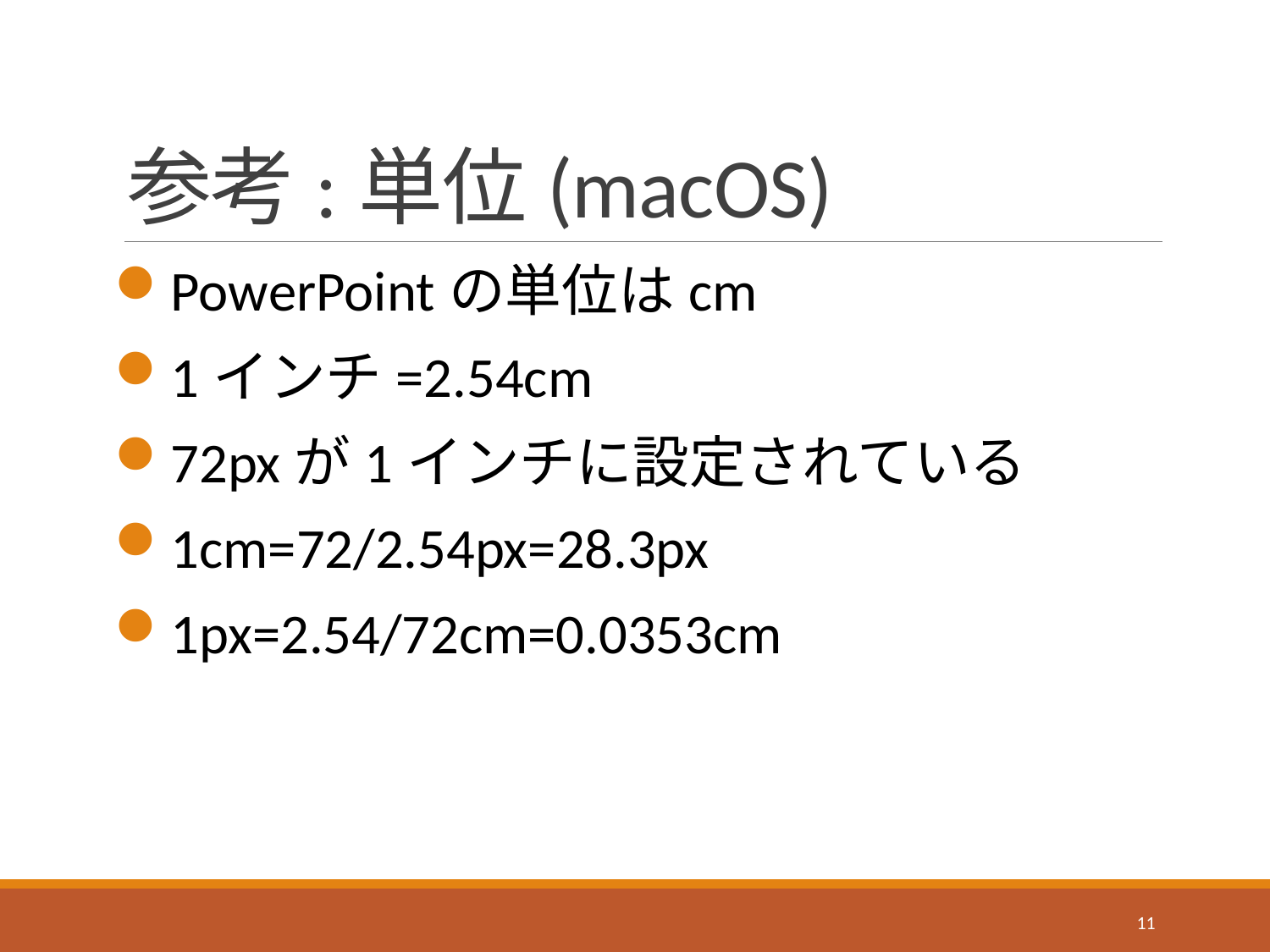

# 参考:単位(macOS)
PowerPointの単位はcm
1インチ=2.54cm
72pxが1インチに設定されている
1cm=72/2.54px=28.3px
1px=2.54/72cm=0.0353cm
11